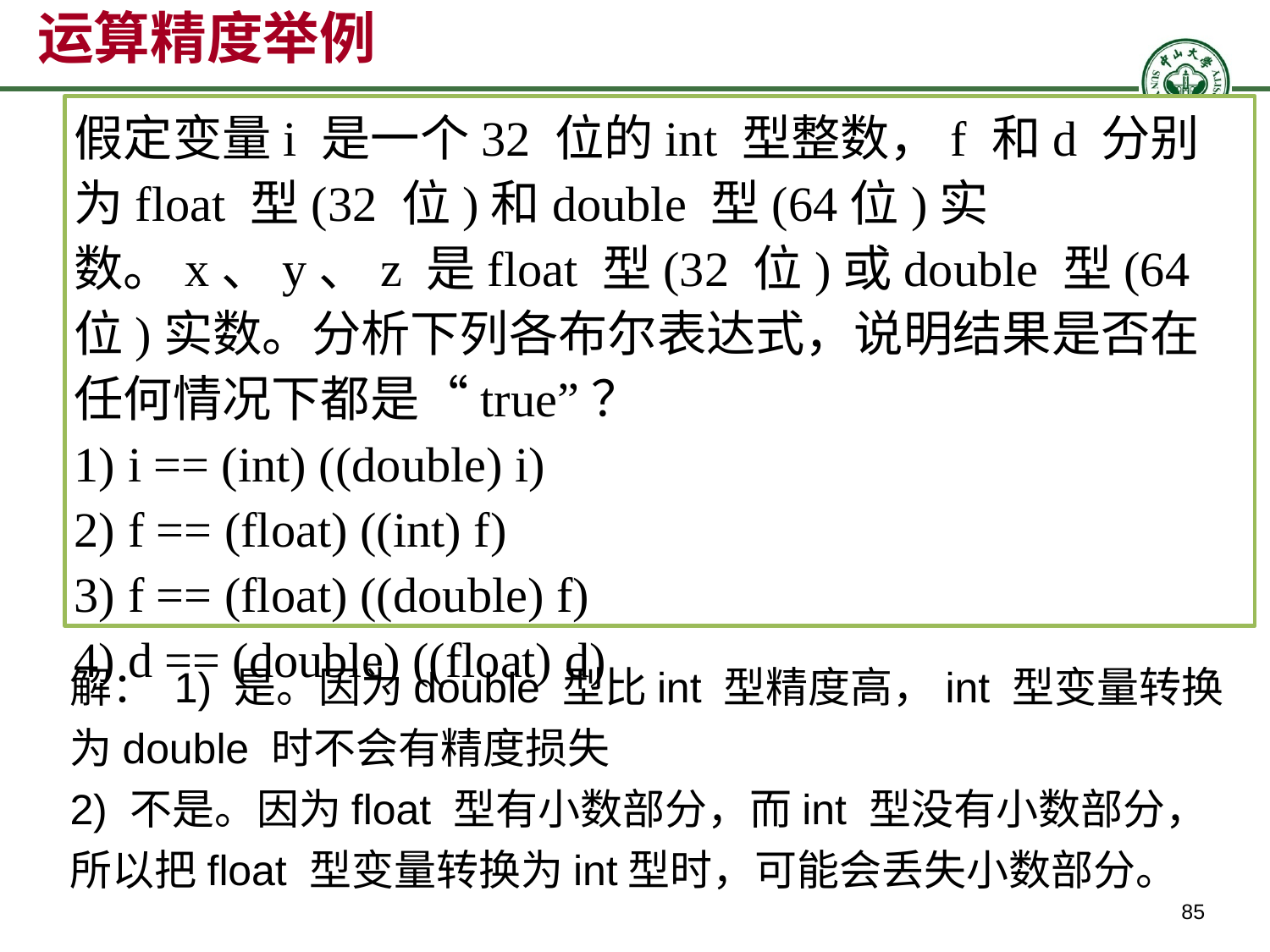

# 运算精度举例
假定变量i 是一个32 位的int 型整数，f 和d 分别为float 型(32 位)和double 型(64位)实数。x、y、z 是float 型(32 位)或double 型(64 位)实数。分析下列各布尔表达式，说明结果是否在任何情况下都是“true”？
1) i == (int) ((double) i)
2) f == (float) ((int) f)
3) f == (float) ((double) f)
4) d == (double) ((float) d)
解： 1) 是。因为double 型比int 型精度高，int 型变量转换为double 时不会有精度损失
2) 不是。因为float 型有小数部分，而int 型没有小数部分，所以把float 型变量转换为int型时，可能会丢失小数部分。